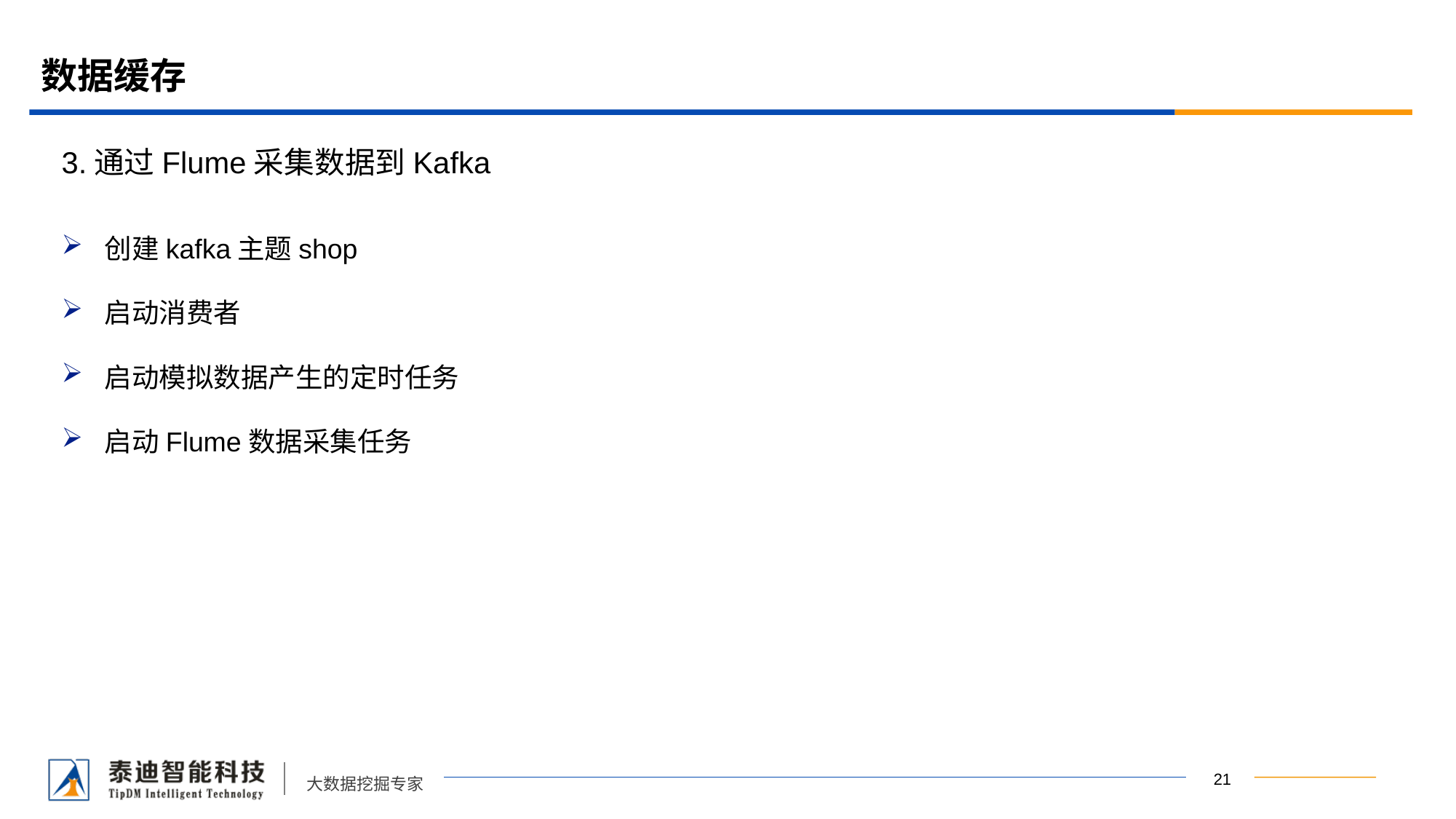

# 数据缓存
3.通过Flume采集数据到Kafka
创建kafka主题shop
启动消费者
启动模拟数据产生的定时任务
启动Flume数据采集任务